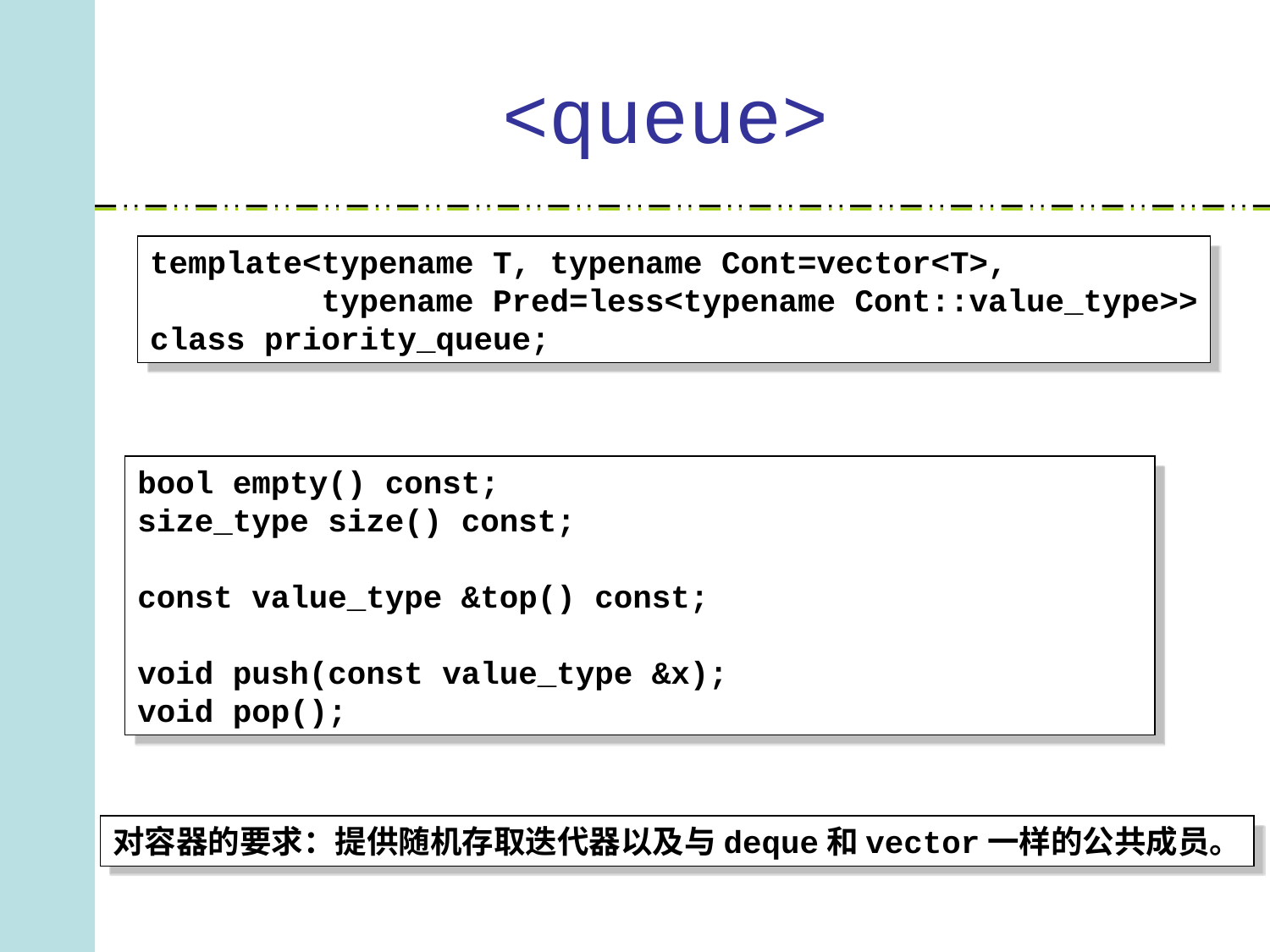

# <queue>
template<typename T, typename Cont=vector<T>,
         typename Pred=less<typename Cont::value_type>>
class priority_queue;
bool empty() const;
size_type size() const;

const value_type &top() const;

void push(const value_type &x);
void pop();
对容器的要求：提供随机存取迭代器以及与deque和vector一样的公共成员。